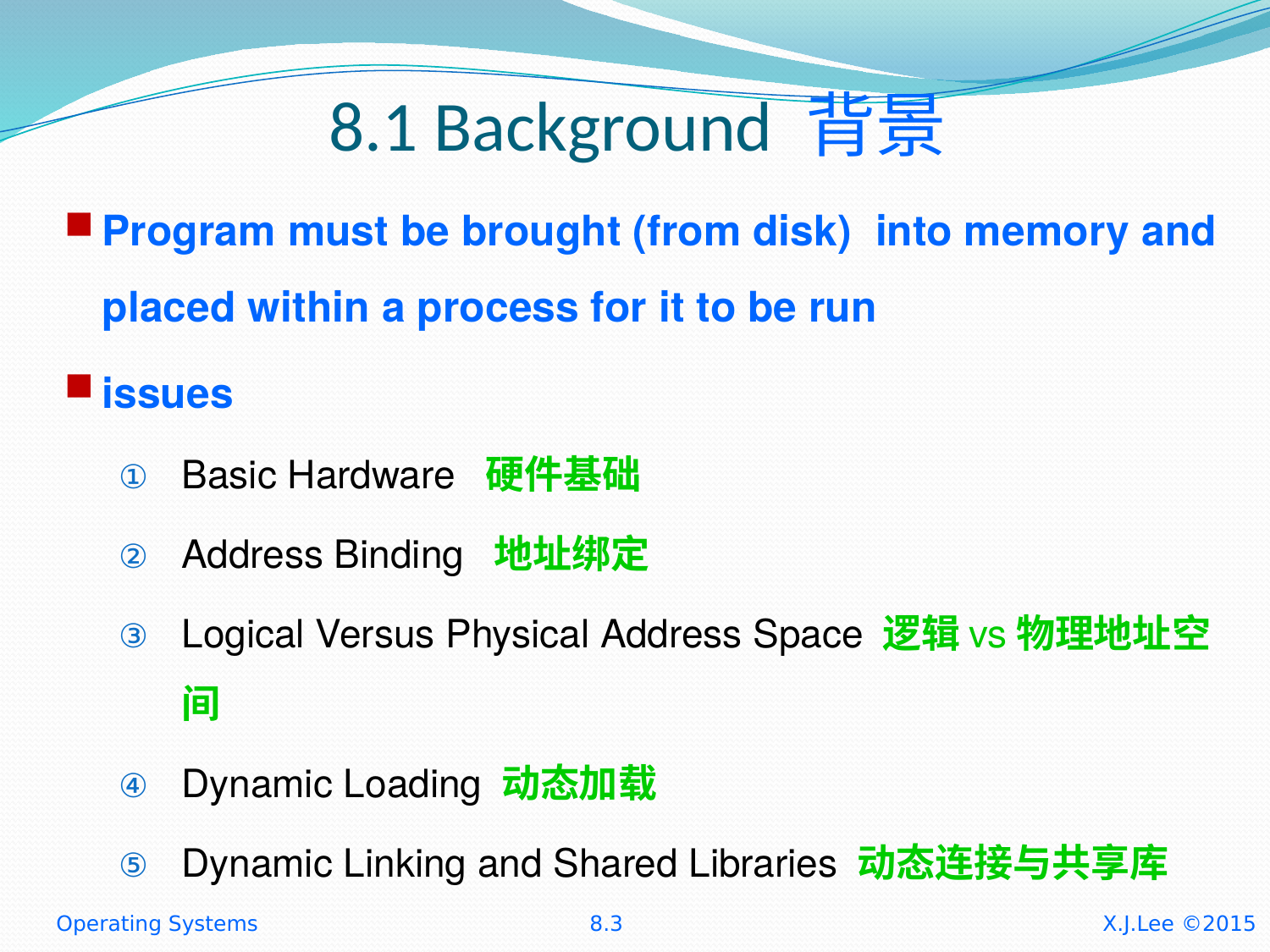

# 8.1 Background 背景
Program must be brought (from disk)  into memory and placed within a process for it to be run
issues
Basic Hardware  硬件基础
Address Binding  地址绑定
Logical Versus Physical Address Space 逻辑vs物理地址空间
Dynamic Loading 动态加载
Dynamic Linking and Shared Libraries 动态连接与共享库
Operating Systems
8.3
X.J.Lee ©2015